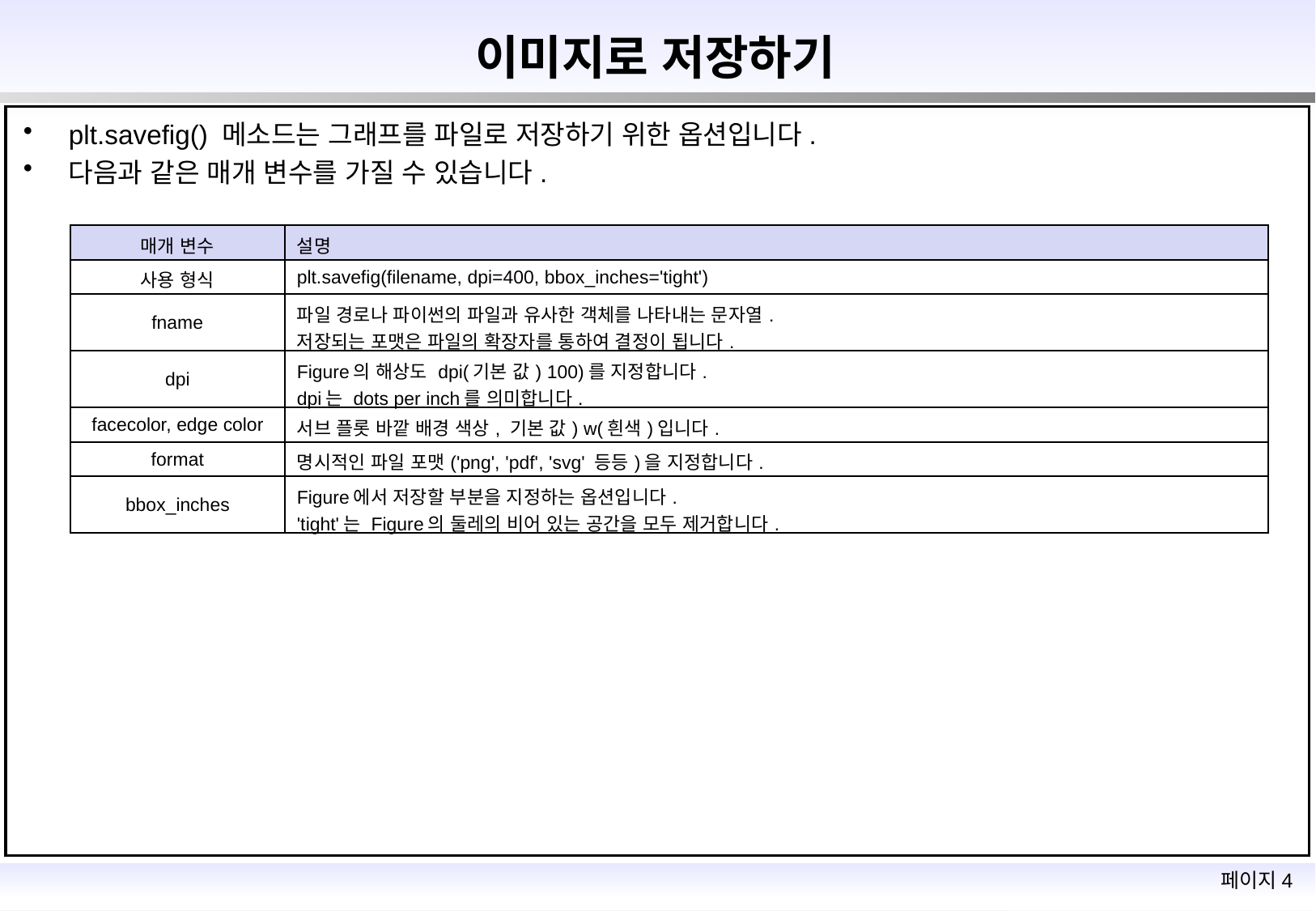

# 이미지로 저장하기
plt.savefig() 메소드는 그래프를 파일로 저장하기 위한 옵션입니다.
다음과 같은 매개 변수를 가질 수 있습니다.
| 매개 변수 | 설명 |
| --- | --- |
| 사용 형식 | plt.savefig(filename, dpi=400, bbox\_inches='tight') |
| fname | 파일 경로나 파이썬의 파일과 유사한 객체를 나타내는 문자열. 저장되는 포맷은 파일의 확장자를 통하여 결정이 됩니다. |
| dpi | Figure의 해상도 dpi(기본 값) 100)를 지정합니다. dpi는 dots per inch를 의미합니다. |
| facecolor, edge color | 서브 플롯 바깥 배경 색상, 기본 값) w(흰색)입니다. |
| format | 명시적인 파일 포맷('png', 'pdf', 'svg' 등등)을 지정합니다. |
| bbox\_inches | Figure에서 저장할 부분을 지정하는 옵션입니다. 'tight'는 Figure의 둘레의 비어 있는 공간을 모두 제거합니다. |